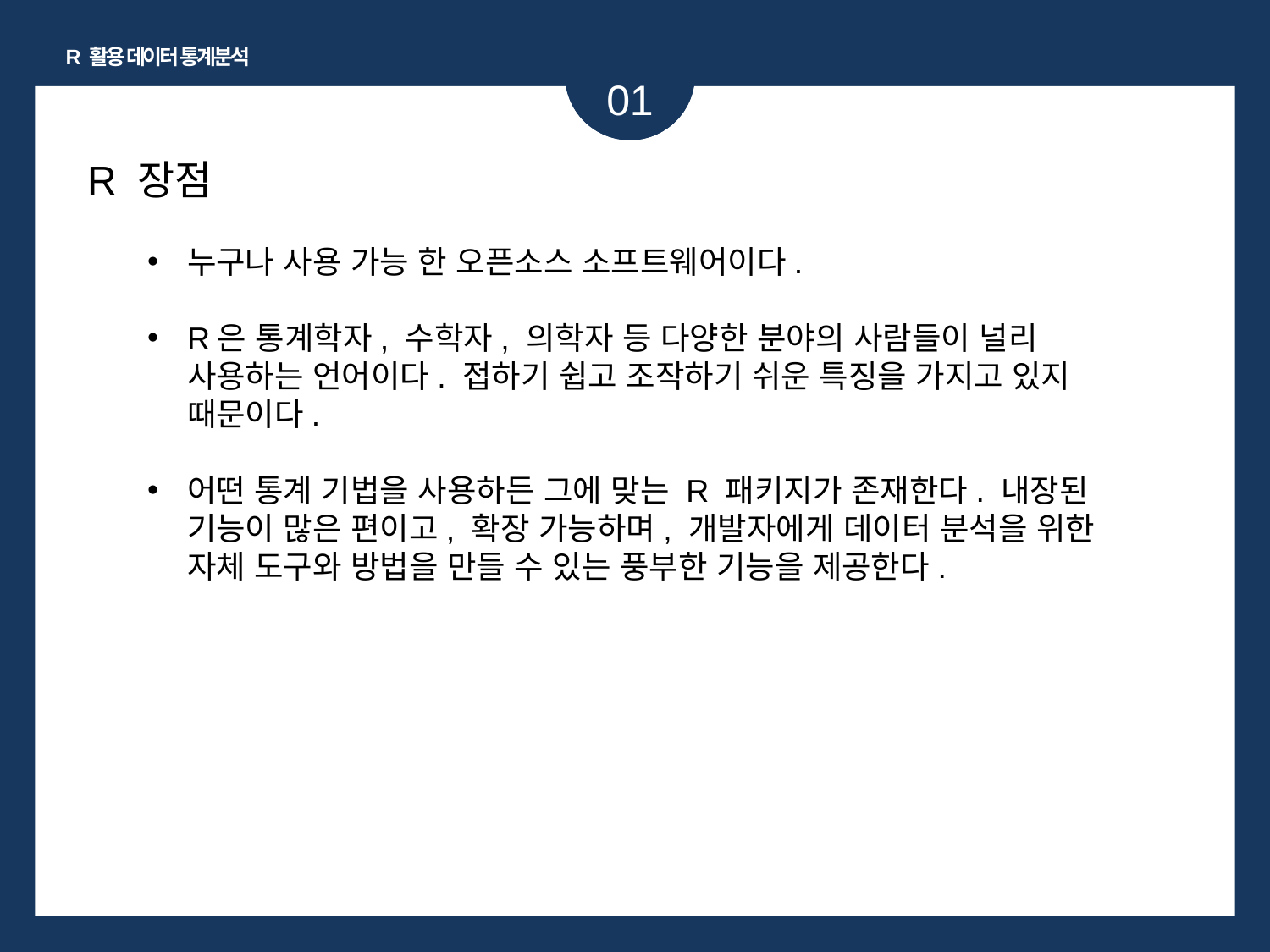

R 활용 데이터 통계분석
01
R 장점
누구나 사용 가능 한 오픈소스 소프트웨어이다.

R은 통계학자, 수학자, 의학자 등 다양한 분야의 사람들이 널리 사용하는 언어이다. 접하기 쉽고 조작하기 쉬운 특징을 가지고 있지 때문이다.

어떤 통계 기법을 사용하든 그에 맞는 R 패키지가 존재한다. 내장된 기능이 많은 편이고, 확장 가능하며, 개발자에게 데이터 분석을 위한 자체 도구와 방법을 만들 수 있는 풍부한 기능을 제공한다.